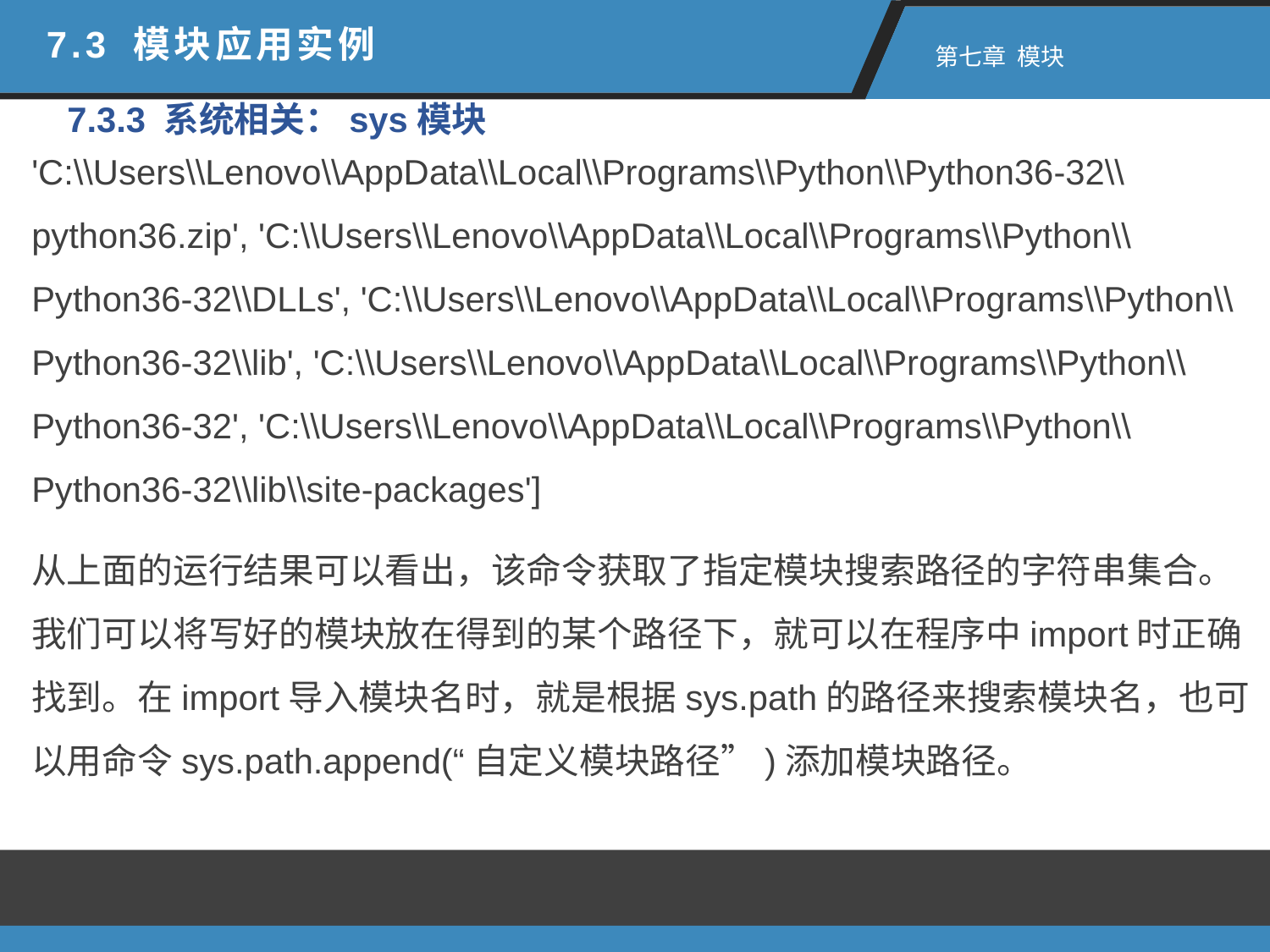

7.3 模块应用实例
  第七章  模块
7.3.3 系统相关：sys模块
'C:\\Users\\Lenovo\\AppData\\Local\\Programs\\Python\\Python36-32\\python36.zip', 'C:\\Users\\Lenovo\\AppData\\Local\\Programs\\Python\\Python36-32\\DLLs', 'C:\\Users\\Lenovo\\AppData\\Local\\Programs\\Python\\Python36-32\\lib', 'C:\\Users\\Lenovo\\AppData\\Local\\Programs\\Python\\Python36-32', 'C:\\Users\\Lenovo\\AppData\\Local\\Programs\\Python\\Python36-32\\lib\\site-packages']
从上面的运行结果可以看出，该命令获取了指定模块搜索路径的字符串集合。我们可以将写好的模块放在得到的某个路径下，就可以在程序中import时正确找到。在import导入模块名时，就是根据sys.path的路径来搜索模块名，也可以用命令sys.path.append(“自定义模块路径”)添加模块路径。